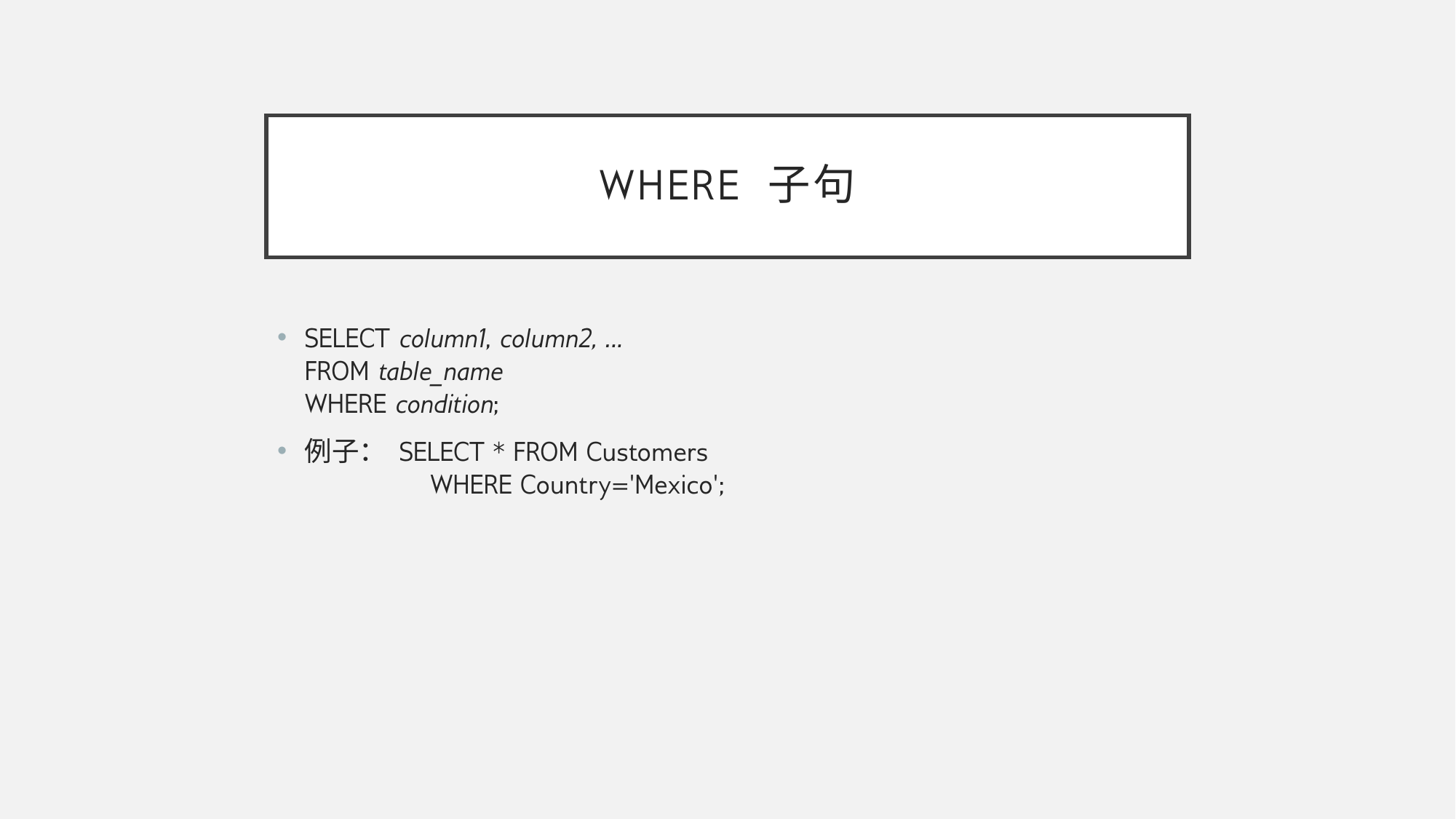

# WHERE 子句
SELECT column1, column2, ...
FROM table_name
WHERE condition;
例子： SELECT * FROM Customers
	  WHERE Country='Mexico';